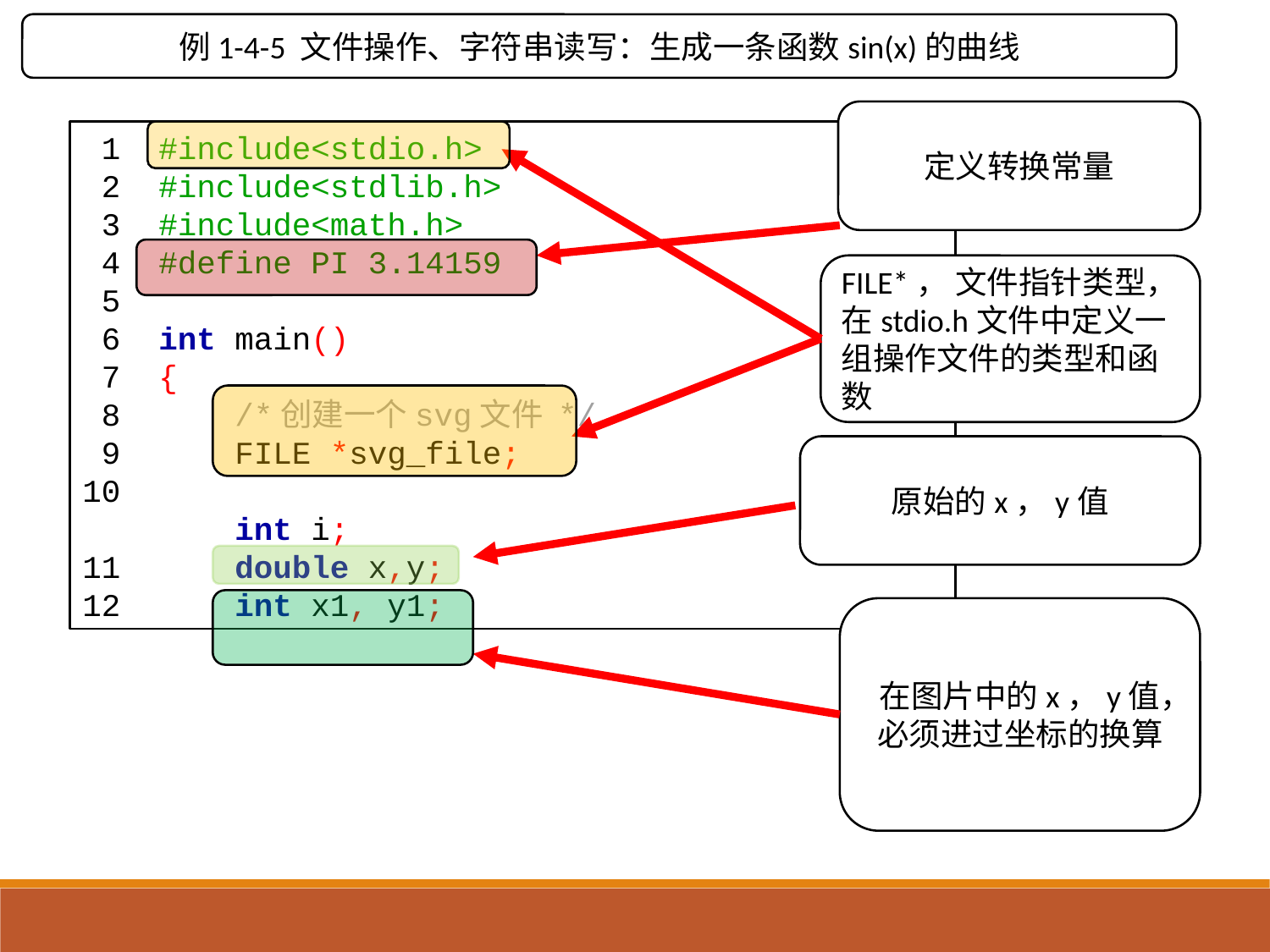

例1-4-5 文件操作、字符串读写：生成一条函数sin(x)的曲线
定义转换常量

 1  #include<stdio.h>
 2  #include<stdlib.h>
 3  #include<math.h>
 4  #define PI 3.14159
 5
 6  int main()
 7  {
 8      /*创建一个svg文件 */
 9      FILE *svg_file;
10
        int i;
11      double x,y;
12      int x1, y1;

FILE*， 文件指针类型，在stdio.h文件中定义一组操作文件的类型和函数

原始的x，y值

在图片中的x，y值，必须进过坐标的换算